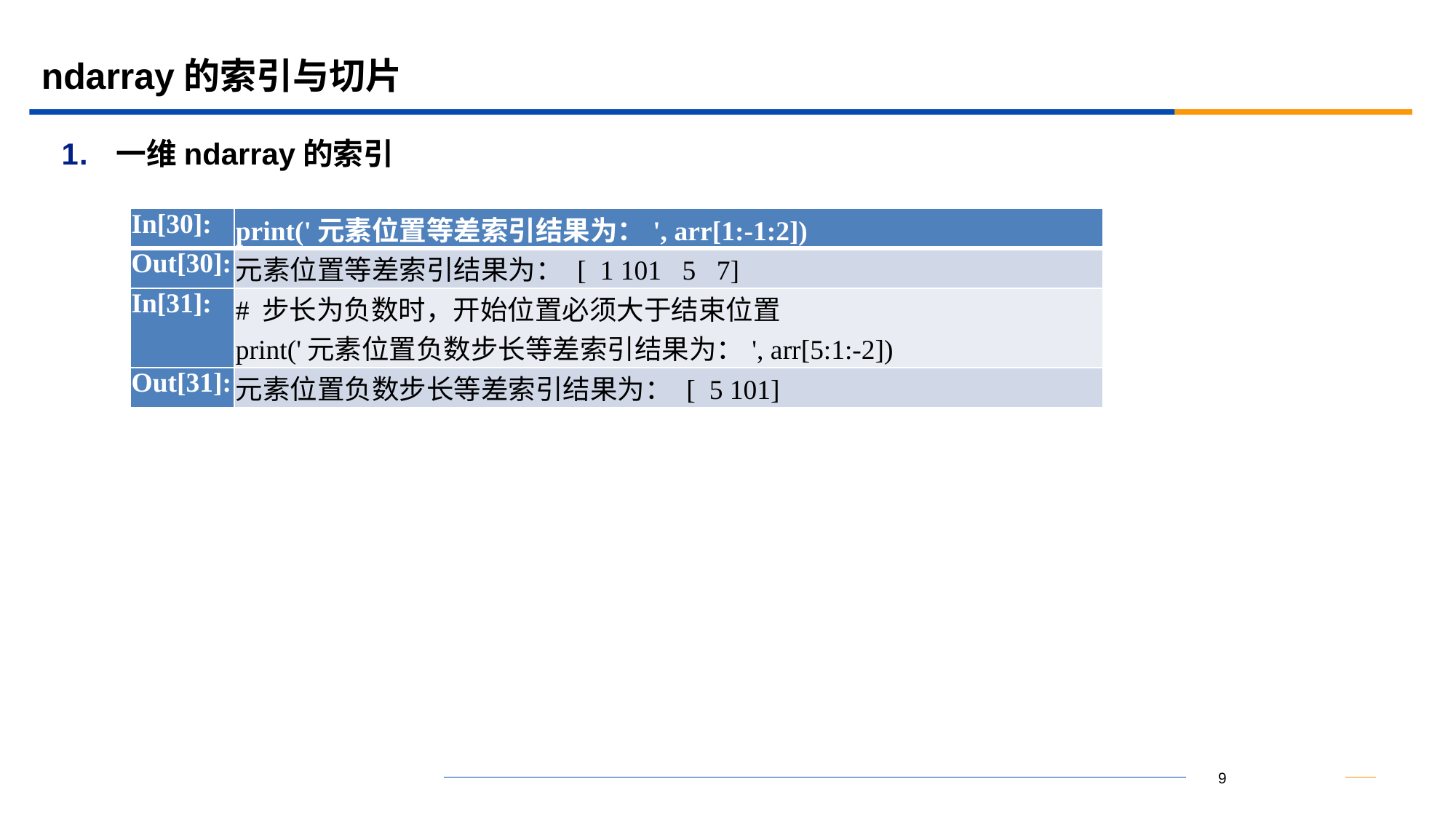

# ndarray的索引与切片
一维ndarray的索引
| In[30]: | print('元素位置等差索引结果为：', arr[1:-1:2]) |
| --- | --- |
| Out[30]: | 元素位置等差索引结果为： [ 1 101 5 7] |
| In[31]: | # 步长为负数时，开始位置必须大于结束位置 print('元素位置负数步长等差索引结果为：', arr[5:1:-2]) |
| Out[31]: | 元素位置负数步长等差索引结果为： [ 5 101] |